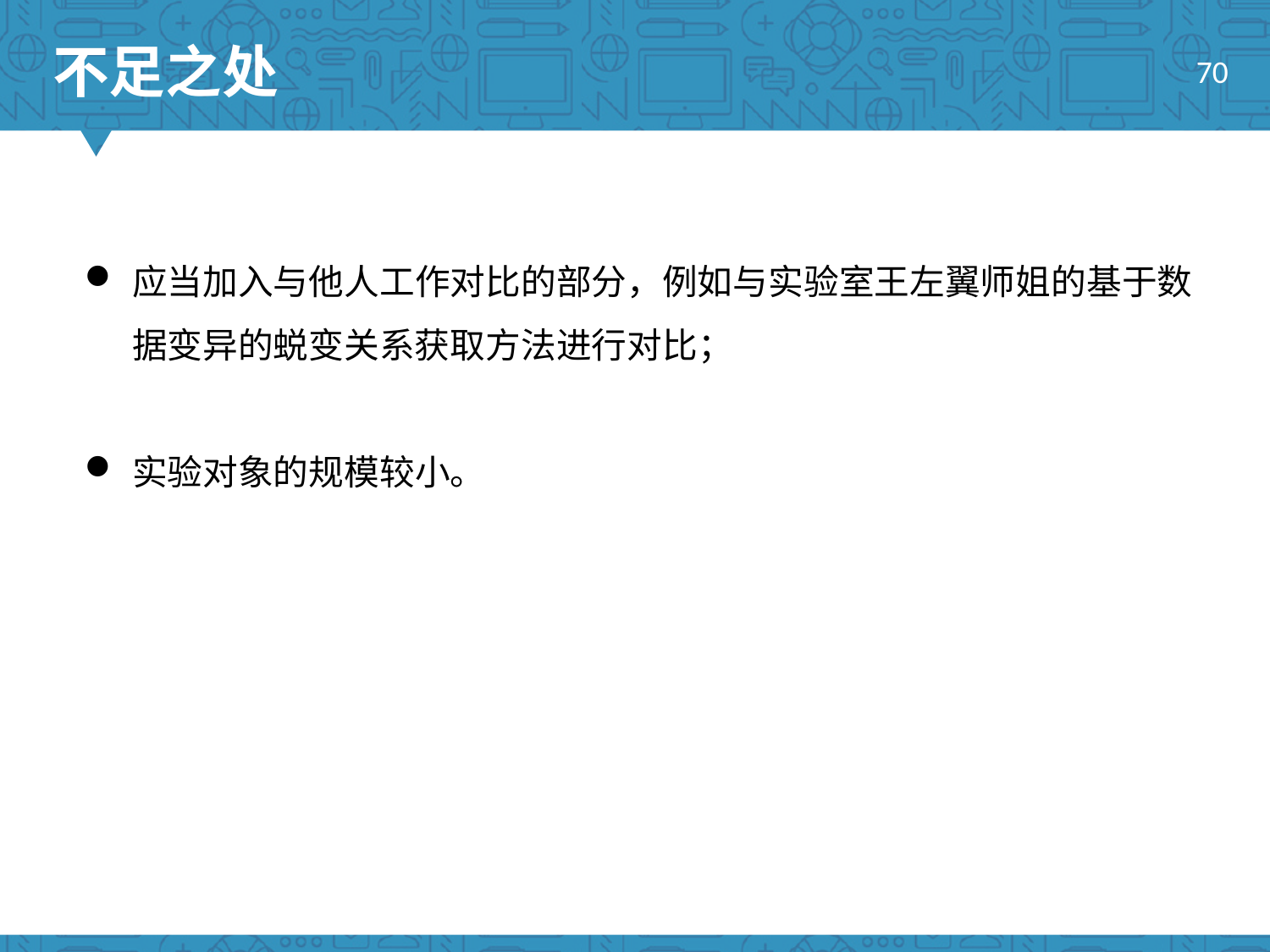

不足之处
70
应当加入与他人工作对比的部分，例如与实验室王左翼师姐的基于数据变异的蜕变关系获取方法进行对比；

实验对象的规模较小。